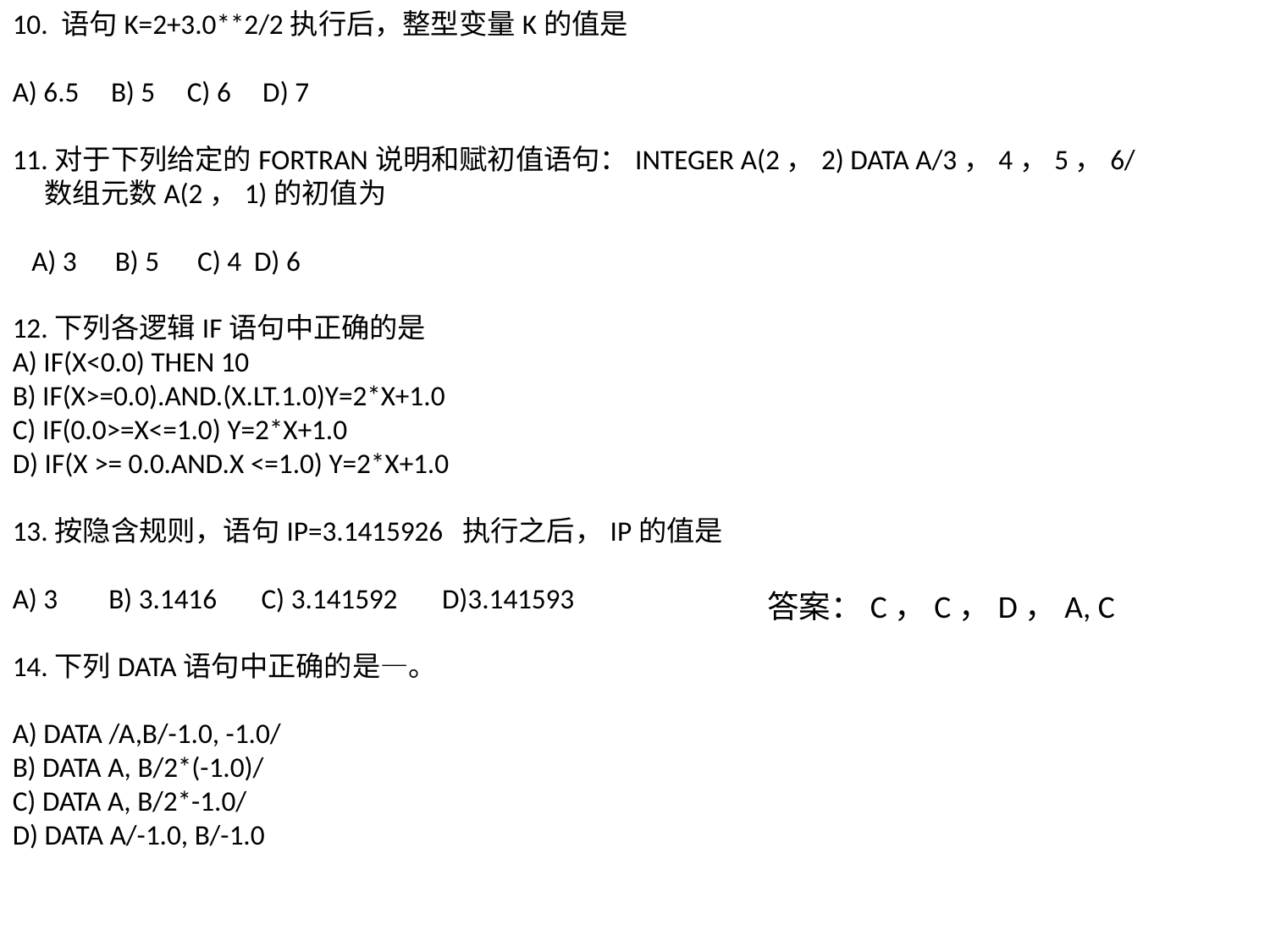

10. 语句K=2+3.0**2/2执行后，整型变量K的值是

A) 6.5     B) 5     C) 6     D) 7

11.对于下列给定的FORTRAN说明和赋初值语句：INTEGER A(2，2) DATA A/3，4，5，6/
    数组元数A(2，1)的初值为

   A) 3      B) 5      C) 4  D) 6

12.下列各逻辑IF语句中正确的是
A) IF(X<0.0) THEN 10
B) IF(X>=0.0).AND.(X.LT.1.0)Y=2*X+1.0
C) IF(0.0>=X<=1.0) Y=2*X+1.0
D) IF(X >= 0.0.AND.X <=1.0) Y=2*X+1.0

13.按隐含规则，语句IP=3.1415926  执行之后，IP的值是

A) 3        B) 3.1416       C) 3.141592       D)3.141593

14.下列DATA语句中正确的是—。

A) DATA /A,B/-1.0, -1.0/
B) DATA A, B/2*(-1.0)/
C) DATA A, B/2*-1.0/
D) DATA A/-1.0, B/-1.0

答案：C，C，D，A, C